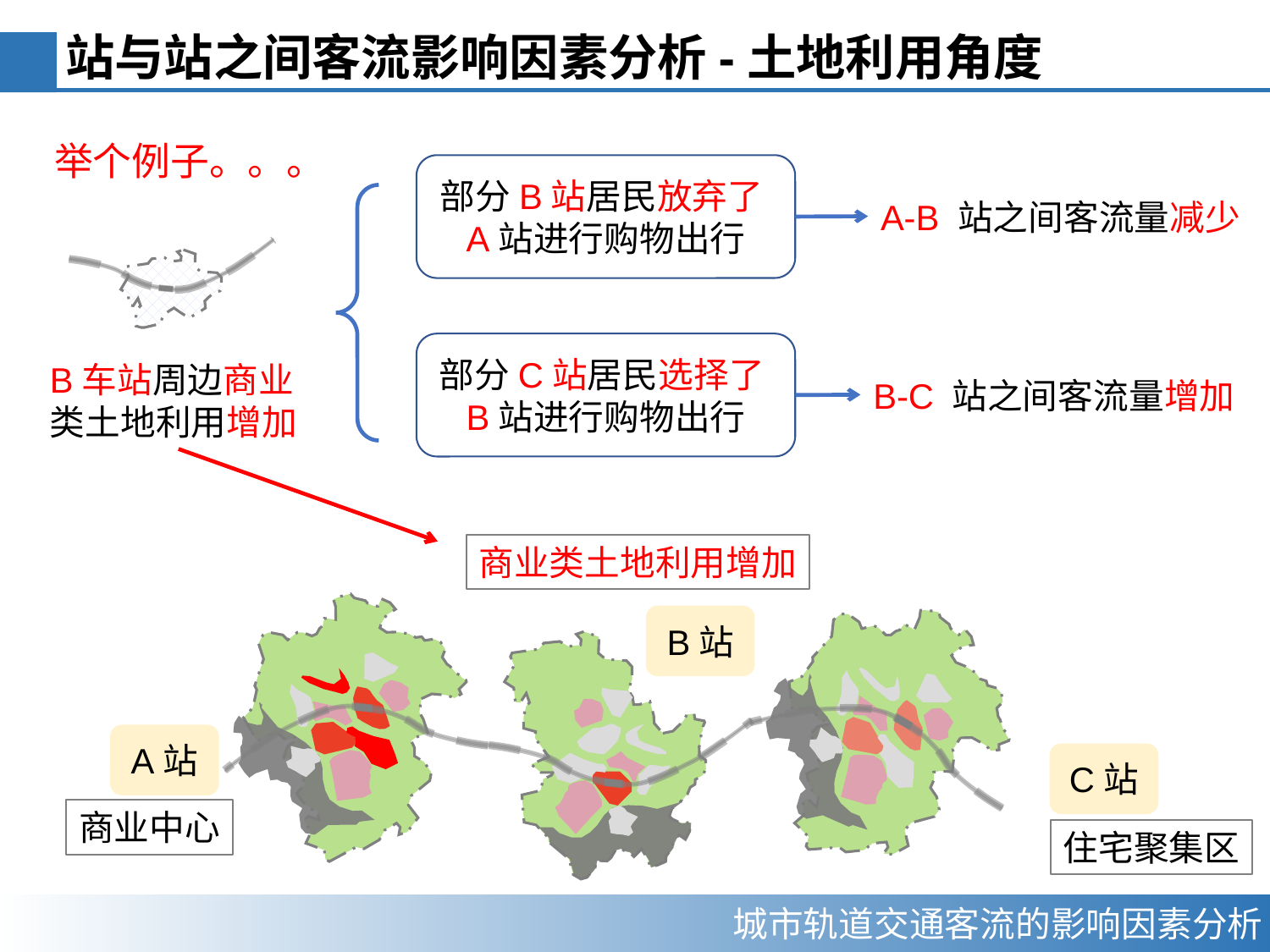

站与站之间客流影响因素分析-土地利用角度

举个例子。。。
部分B站居民放弃了A站进行购物出行

A-B 站之间客流量减少

部分C站居民选择了B站进行购物出行
B车站周边商业类土地利用增加
B-C 站之间客流量增加
商业类土地利用增加

B站

A站
C站
商业中心
住宅聚集区
城市轨道交通客流的影响因素分析